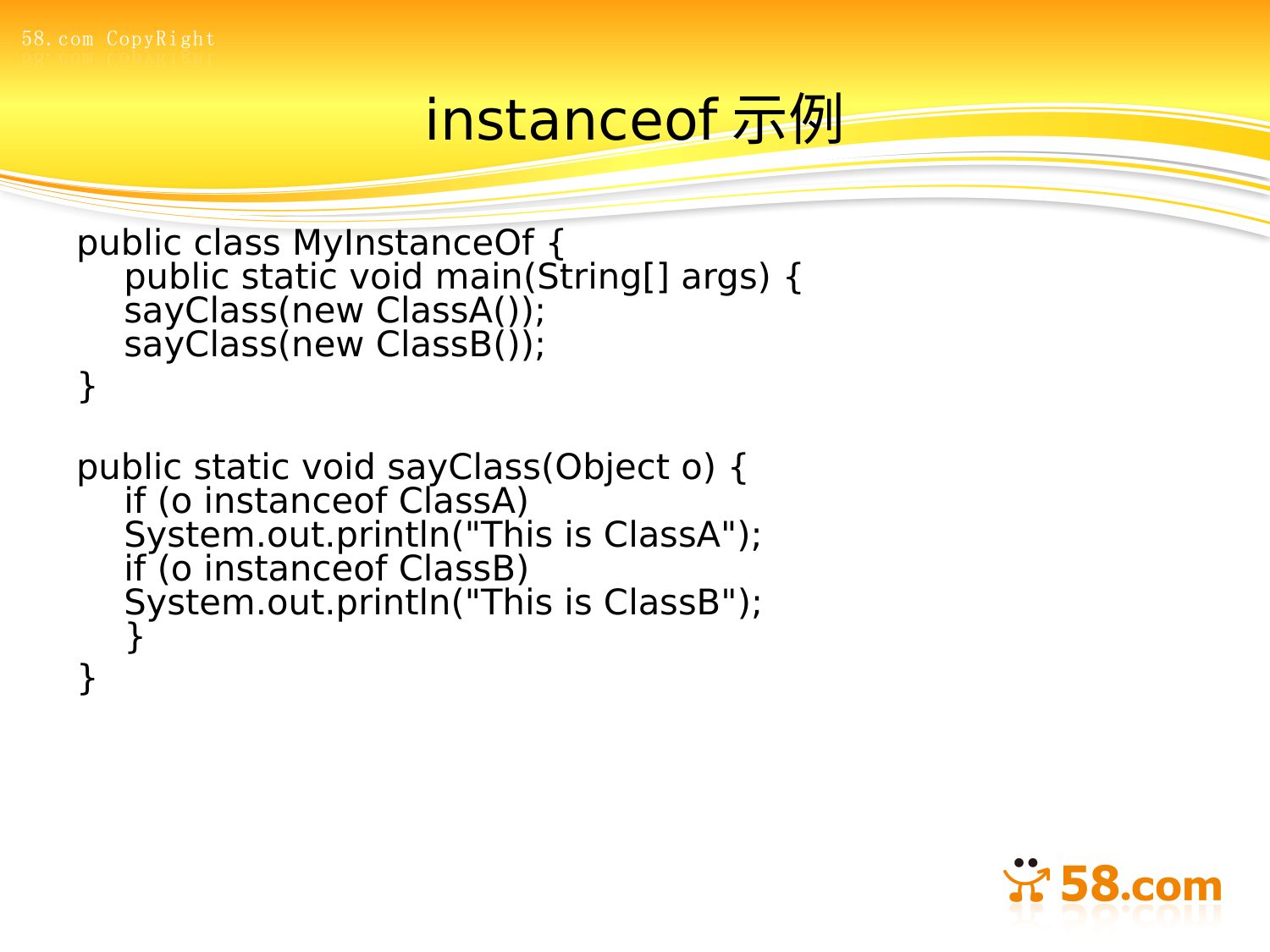

# instanceof示例
public class MyInstanceOf {
public static void main(String[] args) {
sayClass(new ClassA());
sayClass(new ClassB());
}

public static void sayClass(Object o) {
if (o instanceof ClassA)
System.out.println("This is ClassA");
if (o instanceof ClassB)
System.out.println("This is ClassB");
}
}